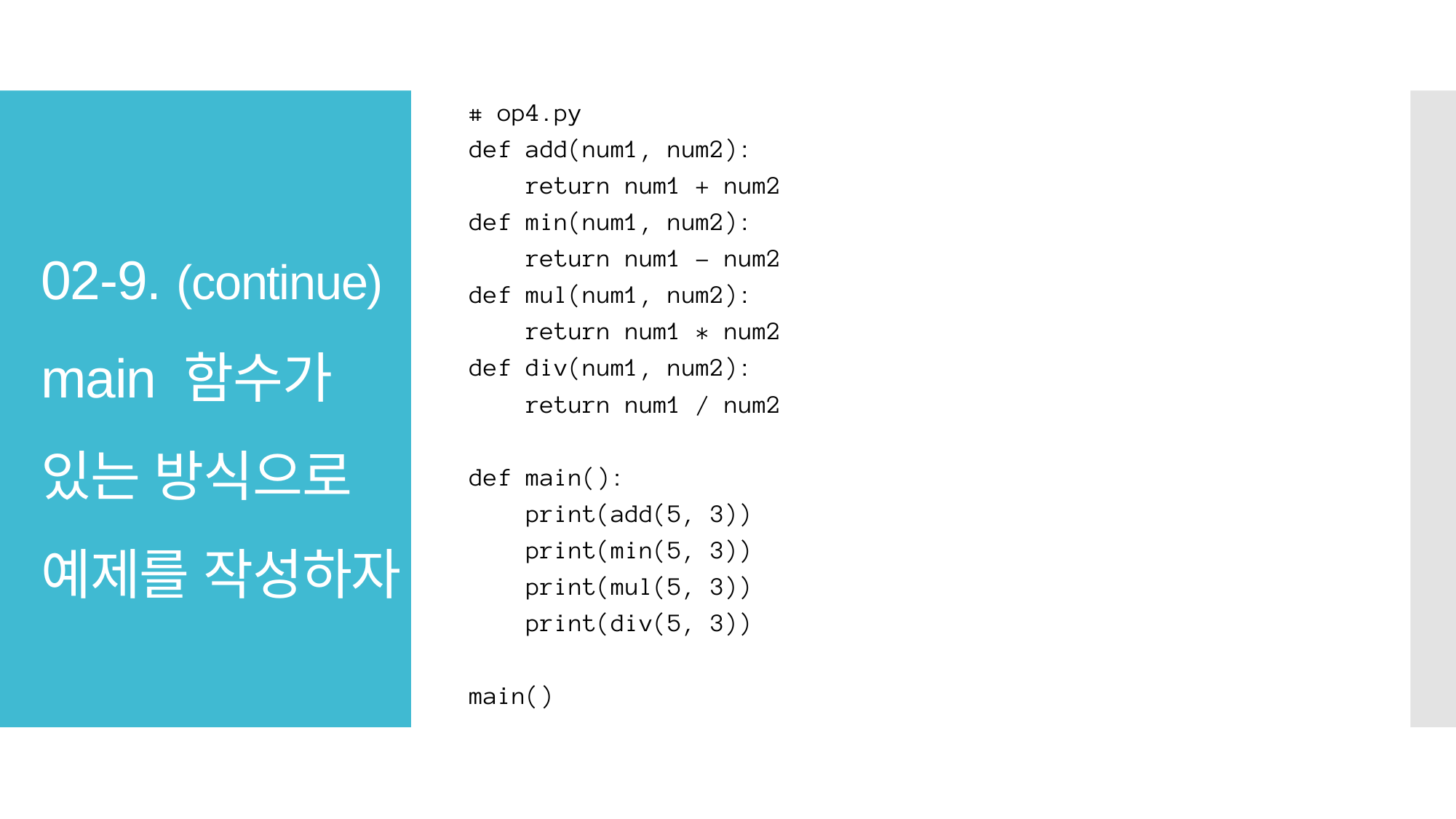

# op4.py
def add(num1, num2):
    return num1 + num2
def min(num1, num2):
    return num1 - num2
def mul(num1, num2):
    return num1 * num2
def div(num1, num2):
    return num1 / num2

def main():
    print(add(5, 3))
    print(min(5, 3))
    print(mul(5, 3))
    print(div(5, 3))

main()
# 02-9. (continue) main 함수가 있는 방식으로 예제를 작성하자.